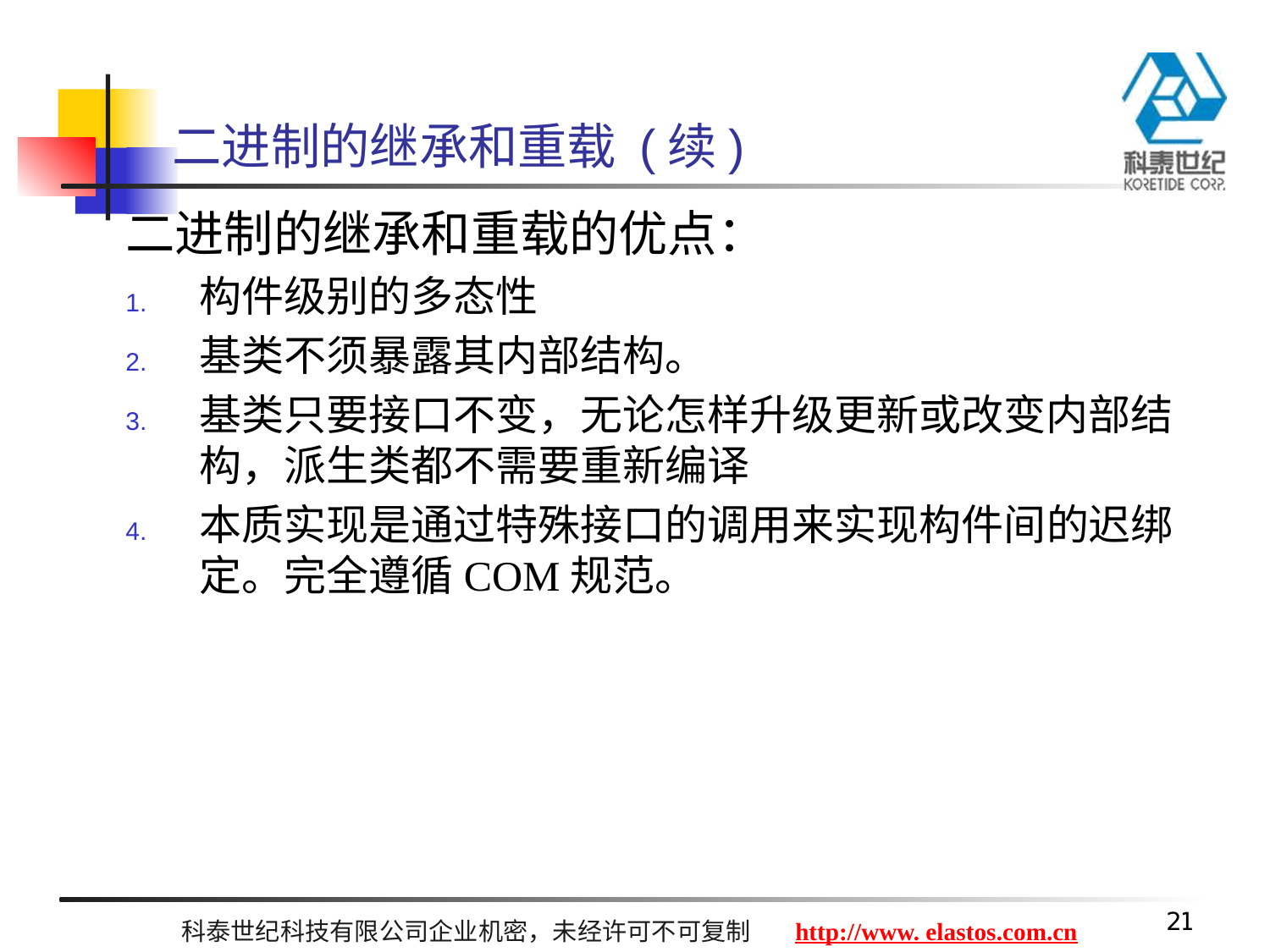

# 二进制的继承和重载 (续)
二进制的继承和重载的优点：
构件级别的多态性
基类不须暴露其内部结构。
基类只要接口不变，无论怎样升级更新或改变内部结构，派生类都不需要重新编译
本质实现是通过特殊接口的调用来实现构件间的迟绑定。完全遵循COM规范。

21